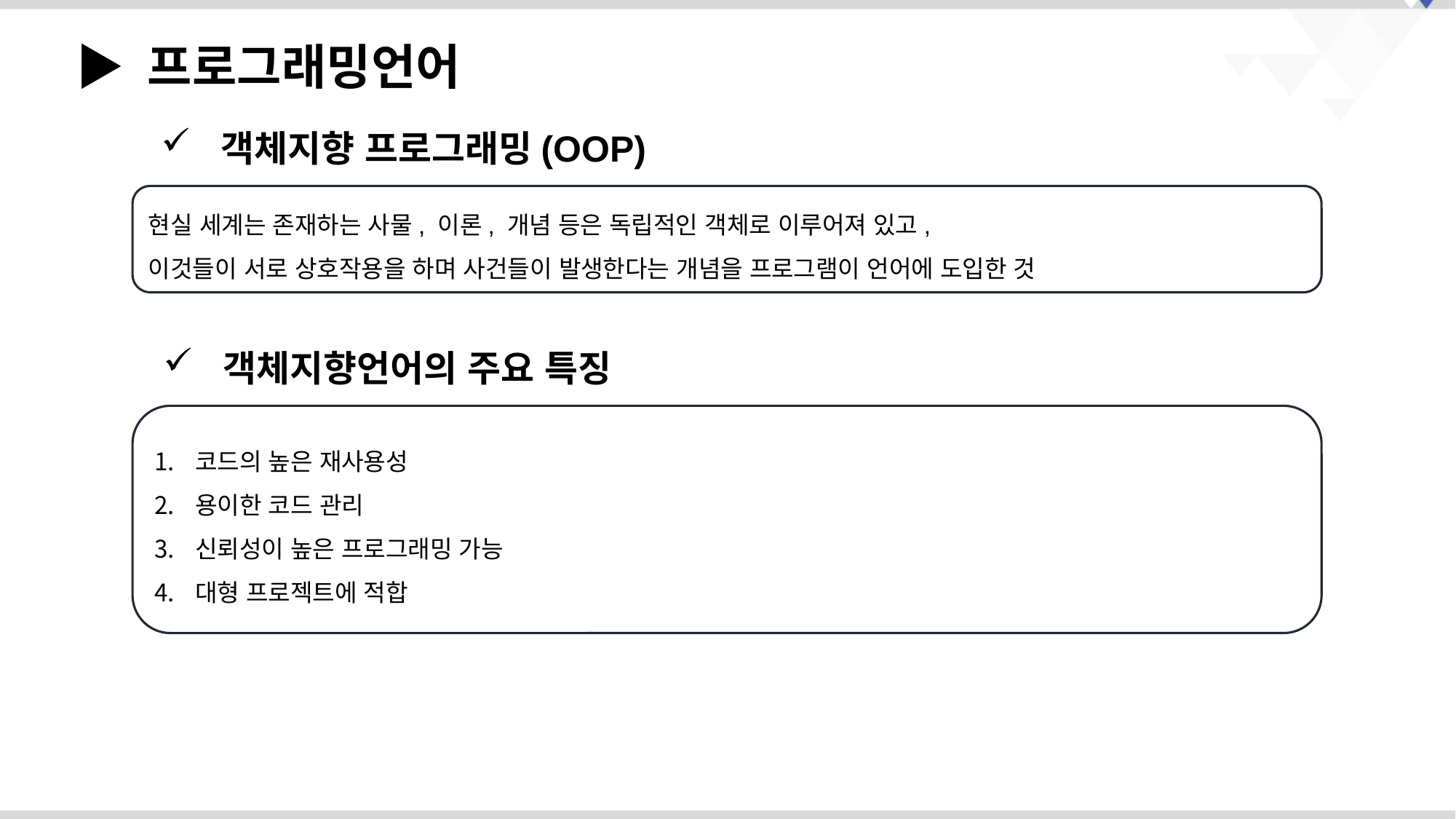

▶ 프로그래밍언어
 객체지향 프로그래밍(OOP)
현실 세계는 존재하는 사물, 이론, 개념 등은 독립적인 객체로 이루어져 있고,
이것들이 서로 상호작용을 하며 사건들이 발생한다는 개념을 프로그램이 언어에 도입한 것
 객체지향언어의 주요 특징
코드의 높은 재사용성
용이한 코드 관리
신뢰성이 높은 프로그래밍 가능
대형 프로젝트에 적합